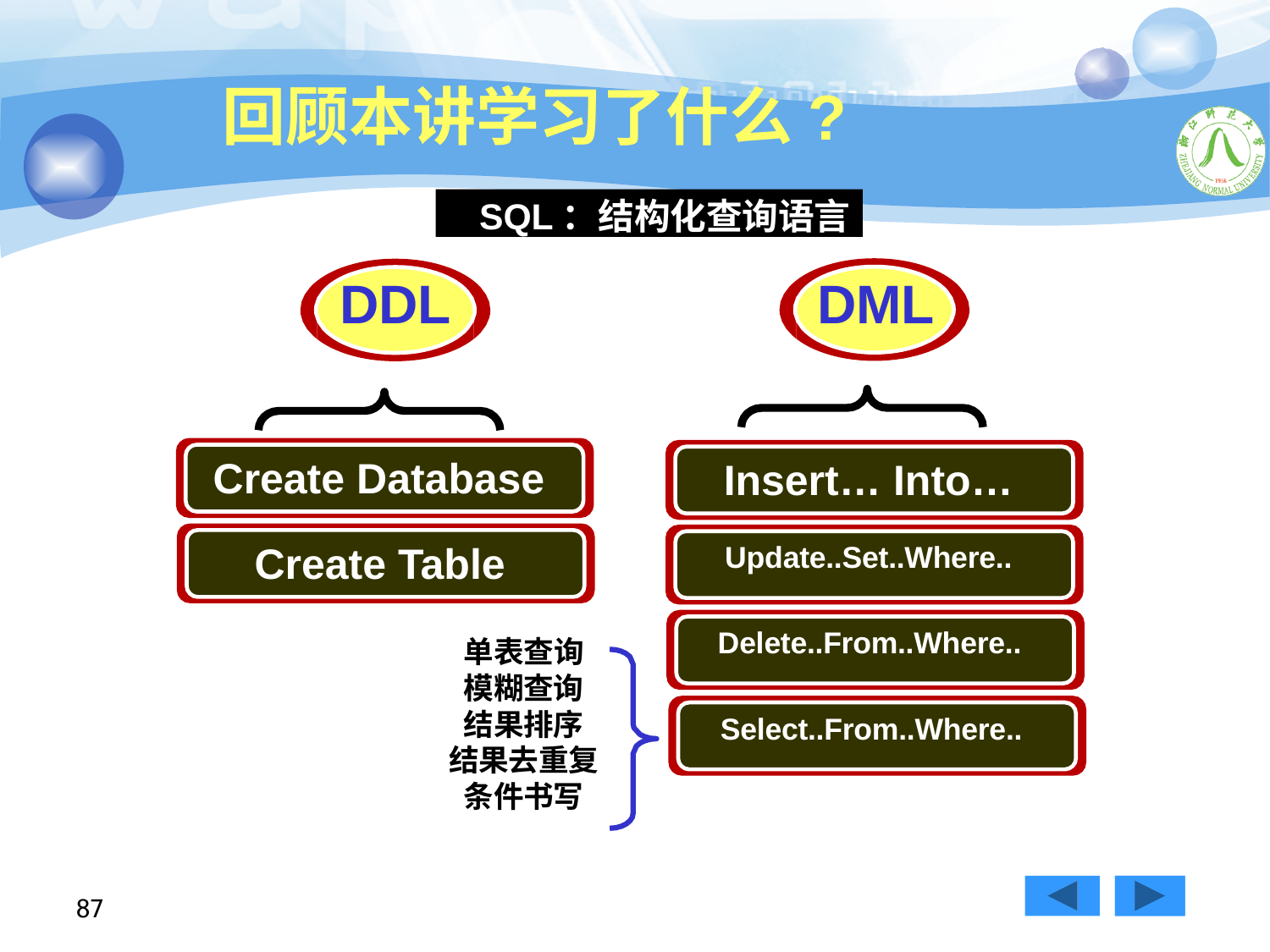

# 回顾本讲学习了什么?
SQL：结构化查询语言

DDL	DML

Create Database
Insert… Into…

Create Table
Update..Set..Where..

Delete..From..Where..
单表查询 模糊查询 结果排序 结果去重复 条件书写

Select..From..Where..
87